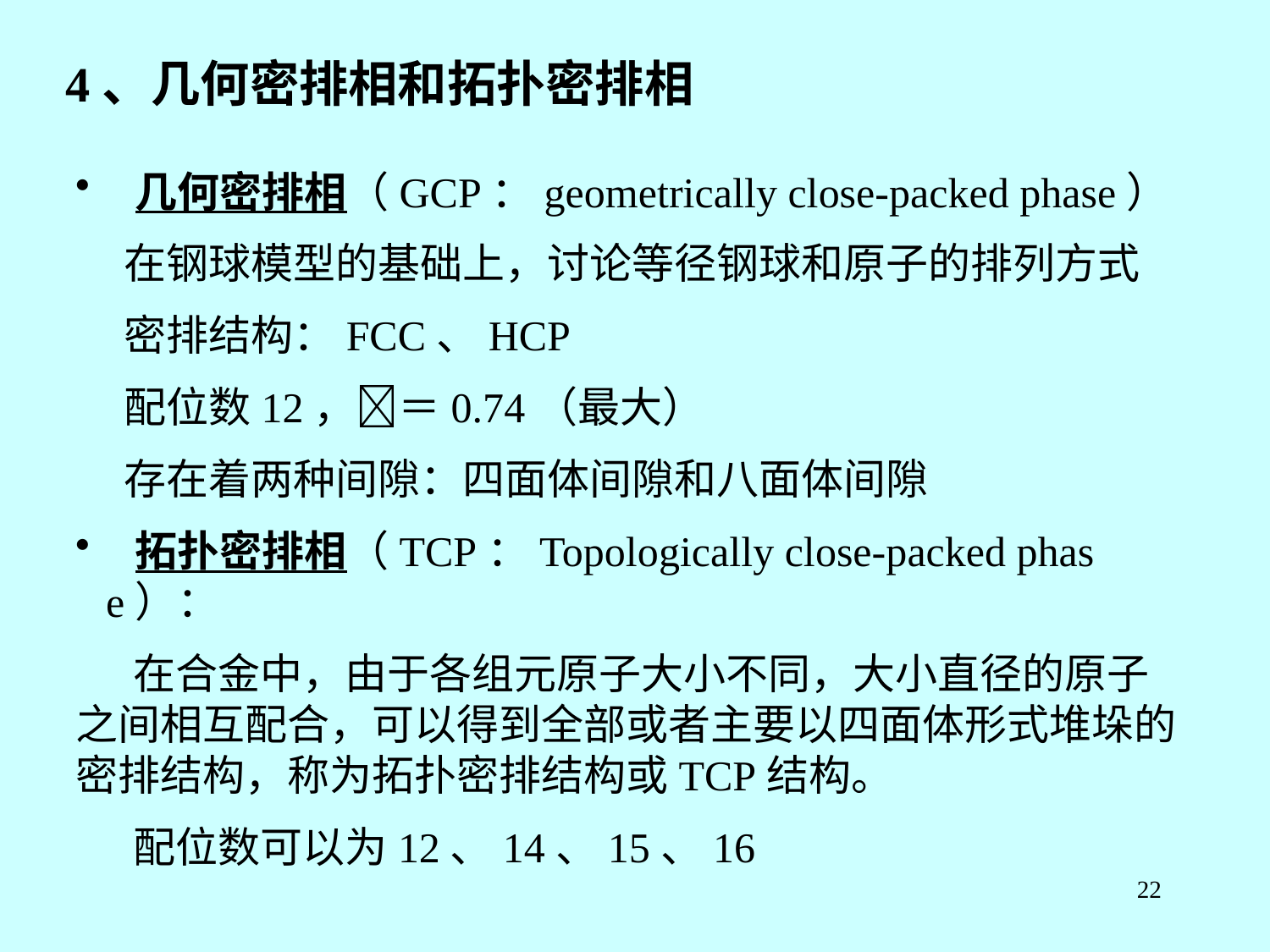

4、几何密排相和拓扑密排相
  几何密排相（GCP：geometrically close-packed phase）
    在钢球模型的基础上，讨论等径钢球和原子的排列方式
    密排结构：FCC、HCP
    配位数12，ξ＝0.74（最大）
    存在着两种间隙：四面体间隙和八面体间隙
  拓扑密排相（TCP：Topologically close-packed phase）：
     在合金中，由于各组元原子大小不同，大小直径的原子之间相互配合，可以得到全部或者主要以四面体形式堆垛的密排结构，称为拓扑密排结构或TCP结构。
     配位数可以为12、14、15、16
22